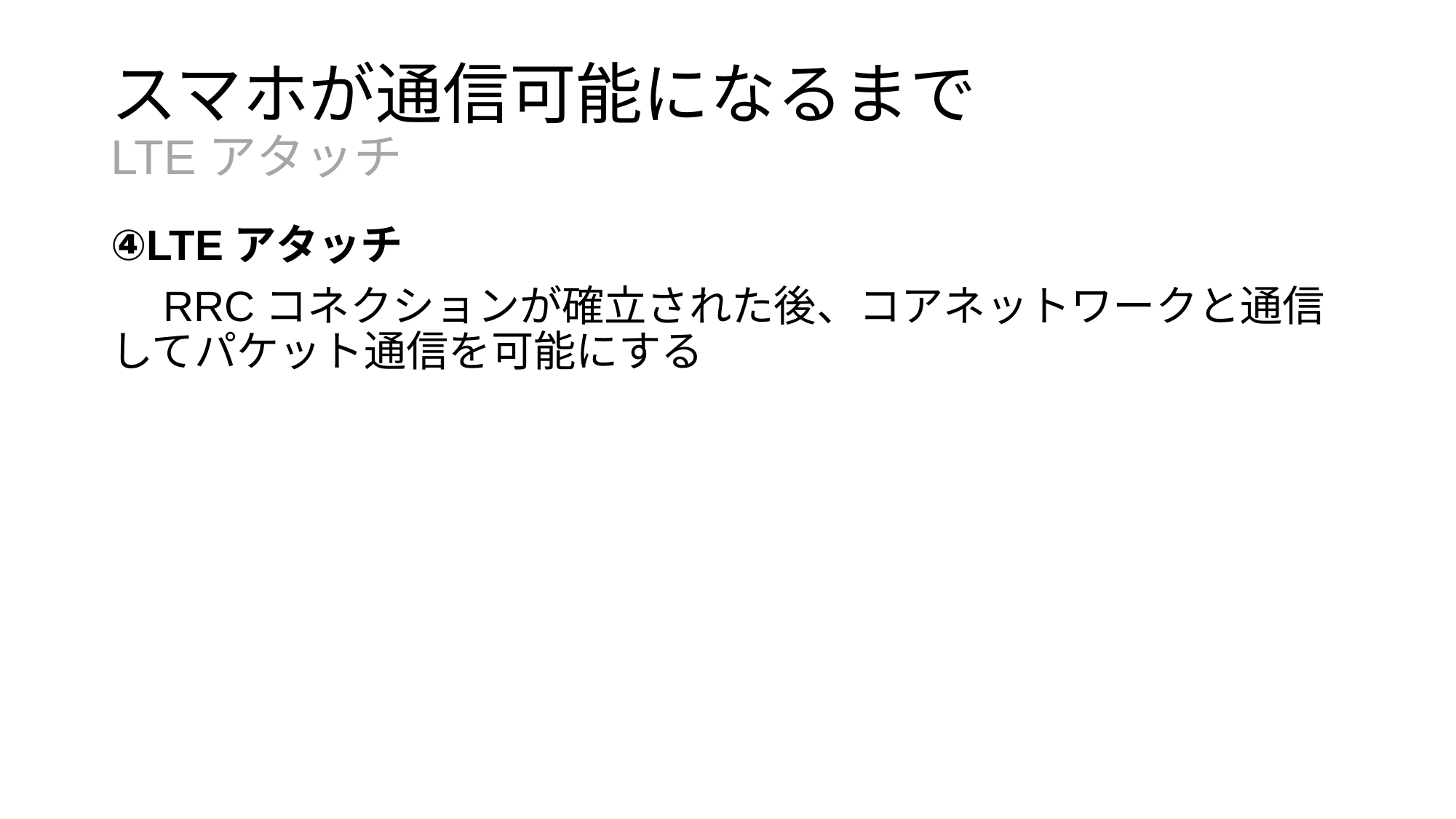

# スマホが通信可能になるまで LTEアタッチ
④LTEアタッチ
　RRCコネクションが確立された後、コアネットワークと通信してパケット通信を可能にする